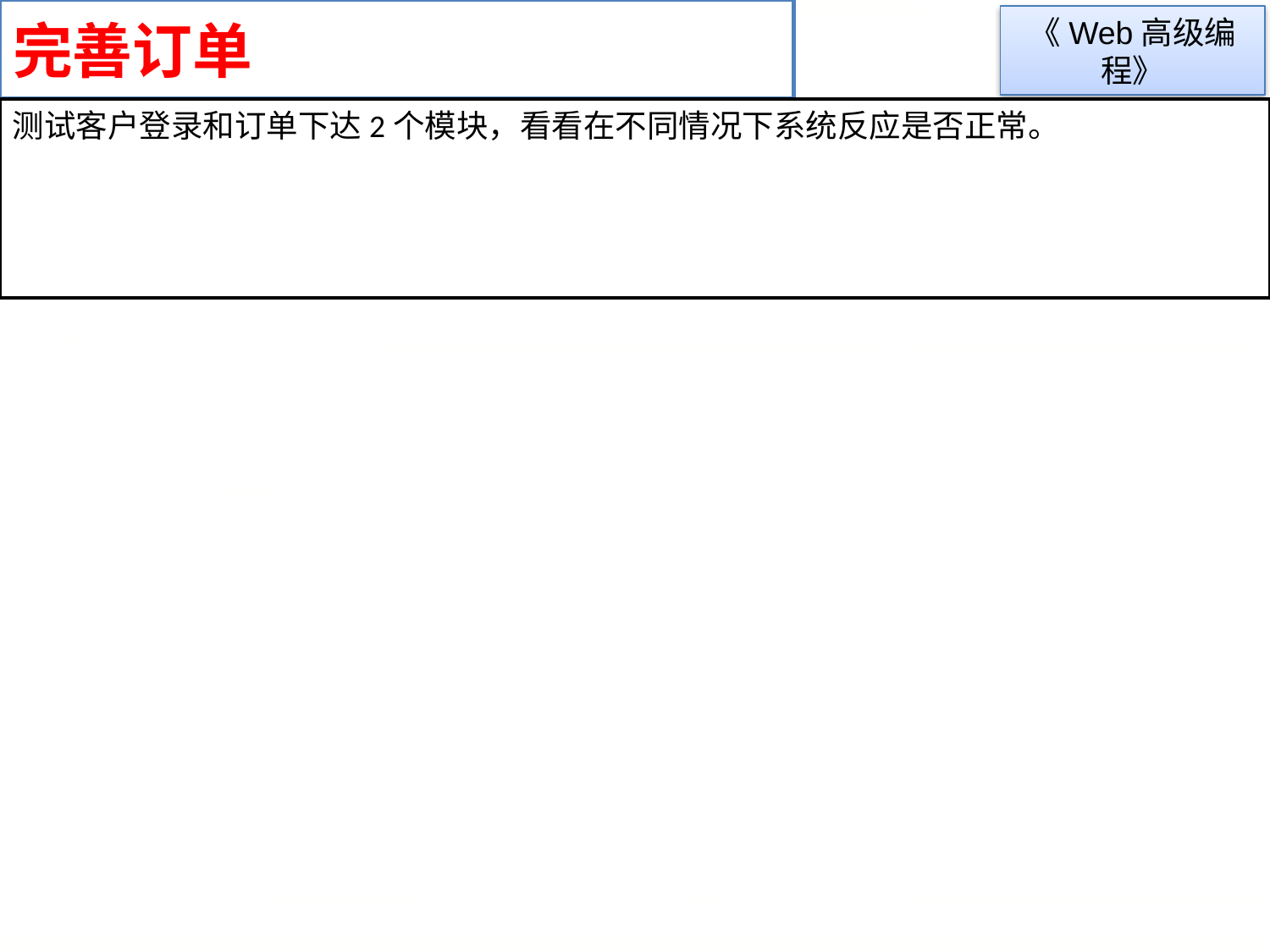

# 完善订单
测试客户登录和订单下达2个模块，看看在不同情况下系统反应是否正常。